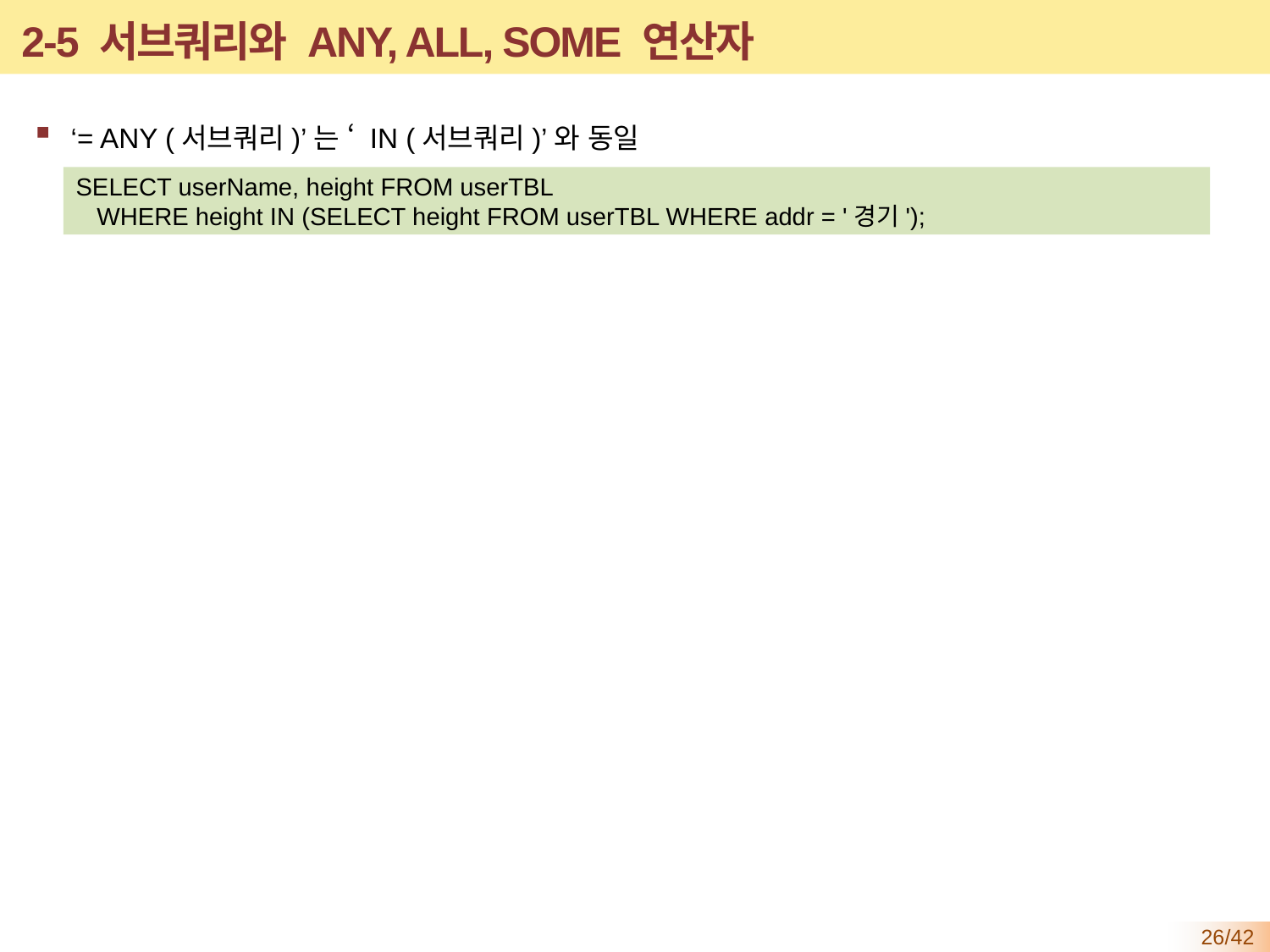

# 2-5 서브쿼리와 ANY, ALL, SOME 연산자
‘= ANY (서브쿼리)’는 ‘ IN (서브쿼리)’와 동일

SELECT userName, height FROM userTBL
   WHERE height IN (SELECT height FROM userTBL WHERE addr = '경기');